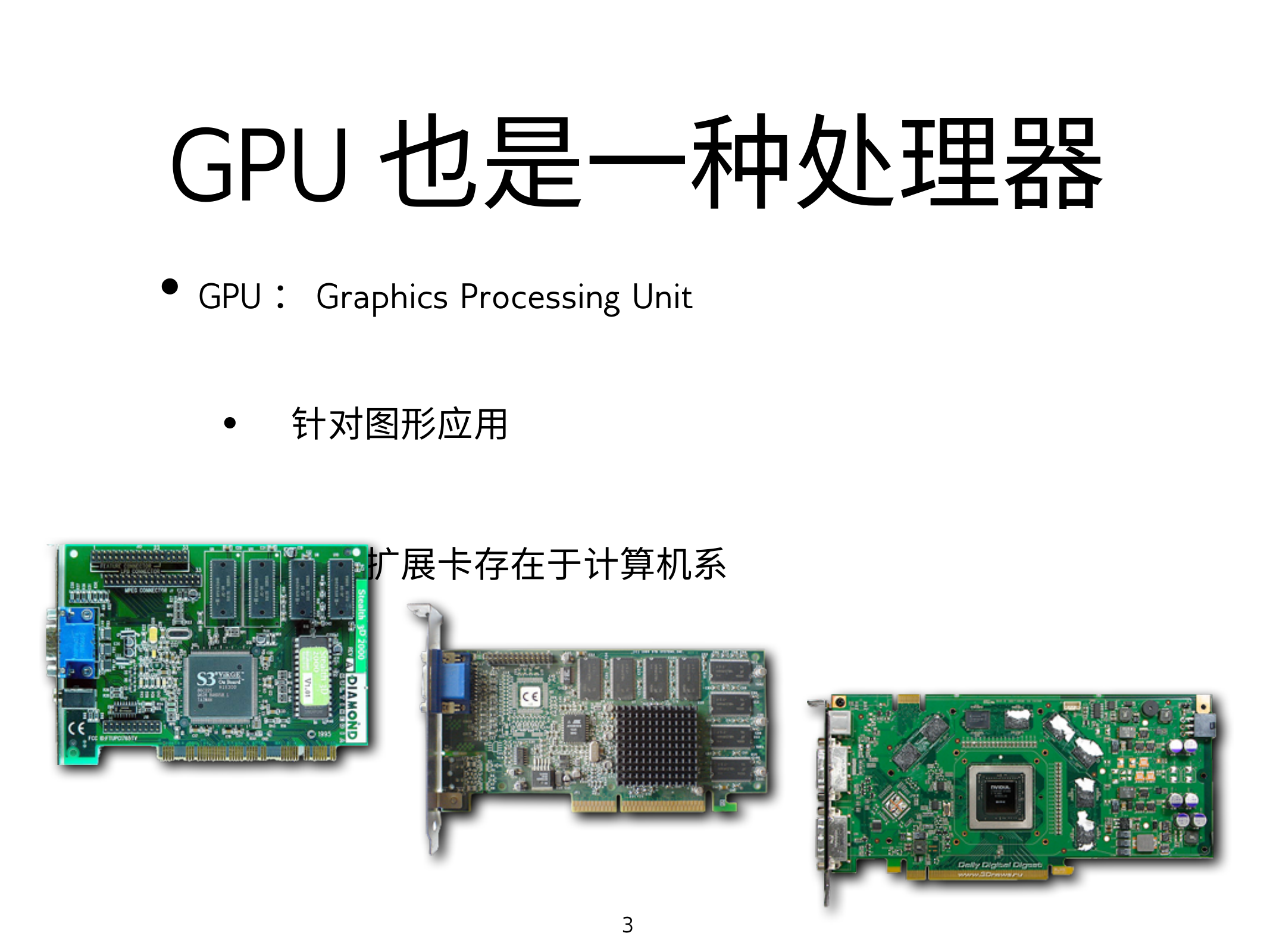

# GPU也是一种处理器
GPU：Graphics Processing Unit
• 针对图形应用
• 作为扩展卡存在于计算机系统中

3